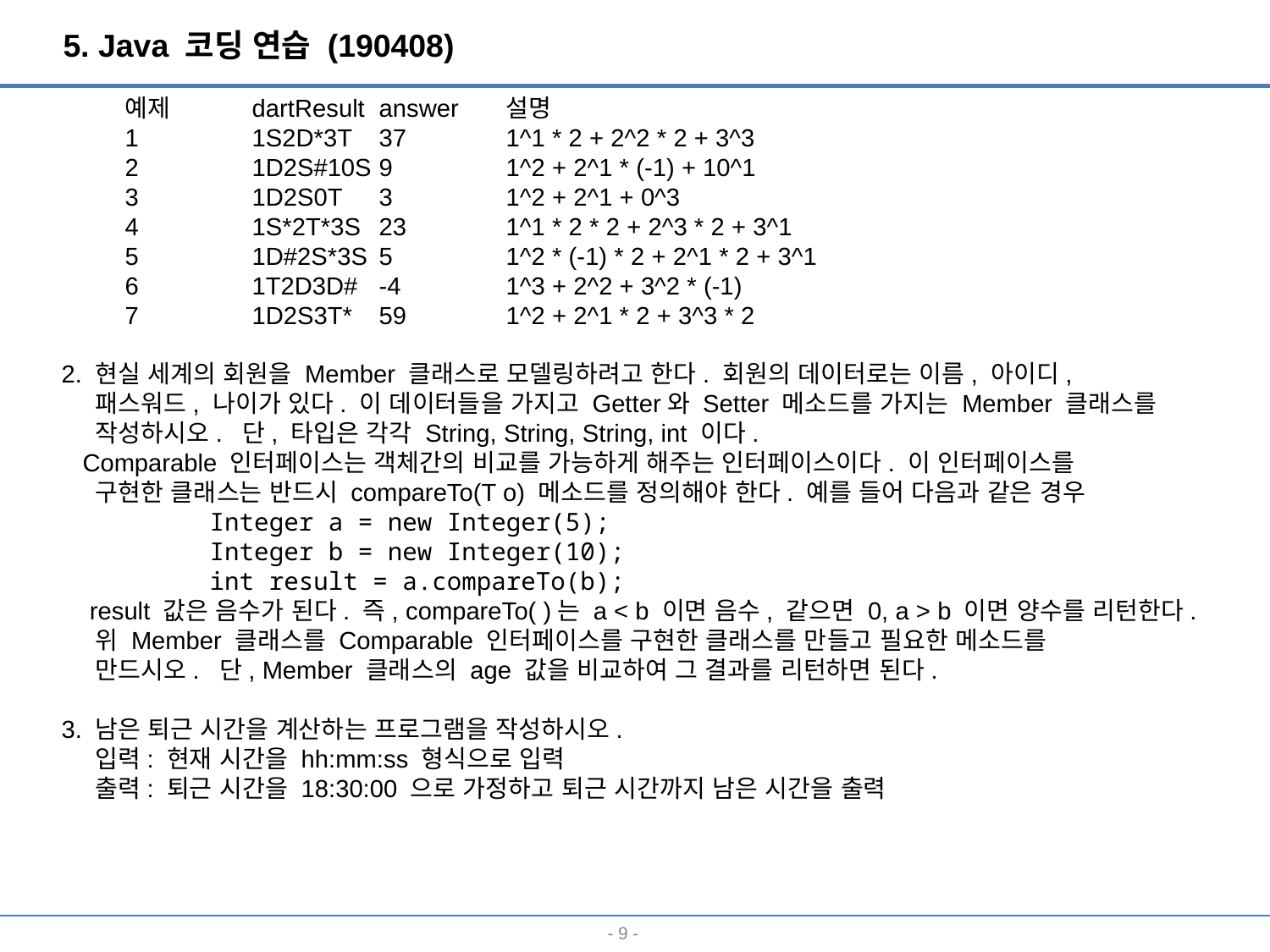

5. Java 코딩 연습 (190408)
예제	dartResult	answer	설명
1	1S2D*3T	37	1^1 * 2 + 2^2 * 2 + 3^3
2	1D2S#10S	9	1^2 + 2^1 * (-1) + 10^1
3	1D2S0T	3	1^2 + 2^1 + 0^3
4	1S*2T*3S	23	1^1 * 2 * 2 + 2^3 * 2 + 3^1
5	1D#2S*3S	5	1^2 * (-1) * 2 + 2^1 * 2 + 3^1
6	1T2D3D#	-4	1^3 + 2^2 + 3^2 * (-1)
7	1D2S3T*	59	1^2 + 2^1 * 2 + 3^3 * 2

2. 현실 세계의 회원을 Member 클래스로 모델링하려고 한다. 회원의 데이터로는 이름, 아이디,
    패스워드, 나이가 있다. 이 데이터들을 가지고 Getter와 Setter 메소드를 가지는 Member 클래스를
    작성하시오.  단, 타입은 각각 String, String, String, int 이다.
   Comparable 인터페이스는 객체간의 비교를 가능하게 해주는 인터페이스이다. 이 인터페이스를
    구현한 클래스는 반드시 compareTo(T o) 메소드를 정의해야 한다. 예를 들어 다음과 같은 경우
          Integer a = new Integer(5);
          Integer b = new Integer(10);
          int result = a.compareTo(b);
    result 값은 음수가 된다. 즉, compareTo( )는 a < b 이면 음수, 같으면 0, a > b 이면 양수를 리턴한다.
    위 Member 클래스를 Comparable 인터페이스를 구현한 클래스를 만들고 필요한 메소드를
    만드시오.  단, Member 클래스의 age 값을 비교하여 그 결과를 리턴하면 된다.

3. 남은 퇴근 시간을 계산하는 프로그램을 작성하시오.
    입력: 현재 시간을 hh:mm:ss 형식으로 입력
    출력: 퇴근 시간을 18:30:00 으로 가정하고 퇴근 시간까지 남은 시간을 출력

- 9 -